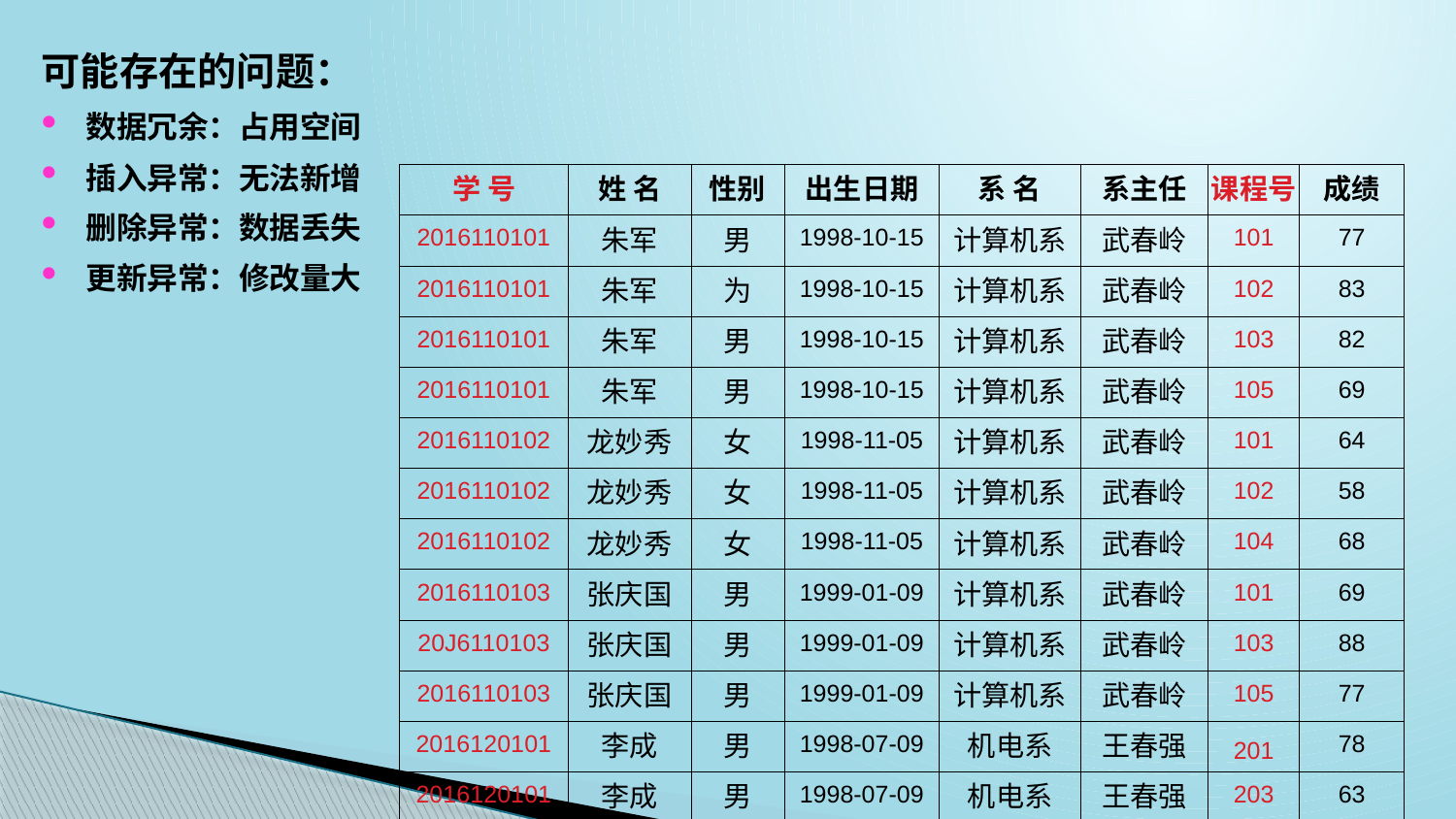

可能存在的问题：
数据冗余：占用空间
插入异常：无法新增
删除异常：数据丢失
更新异常：修改量大

| 学 号 | 姓 名 | 性别 | 出生日期 | 系 名 | 系主任 | 课程号 | 成绩 |
| --- | --- | --- | --- | --- | --- | --- | --- |
| 2016110101 | 朱军 | 男 | 1998-10-15 | 计算机系 | 武春岭 | 101 | 77 |
| 2016110101 | 朱军 | 为 | 1998-10-15 | 计算机系 | 武春岭 | 102 | 83 |
| 2016110101 | 朱军 | 男 | 1998-10-15 | 计算机系 | 武春岭 | 103 | 82 |
| 2016110101 | 朱军 | 男 | 1998-10-15 | 计算机系 | 武春岭 | 105 | 69 |
| 2016110102 | 龙妙秀 | 女 | 1998-11-05 | 计算机系 | 武春岭 | 101 | 64 |
| 2016110102 | 龙妙秀 | 女 | 1998-11-05 | 计算机系 | 武春岭 | 102 | 58 |
| 2016110102 | 龙妙秀 | 女 | 1998-11-05 | 计算机系 | 武春岭 | 104 | 68 |
| 2016110103 | 张庆国 | 男 | 1999-01-09 | 计算机系 | 武春岭 | 101 | 69 |
| 20J6110103 | 张庆国 | 男 | 1999-01-09 | 计算机系 | 武春岭 | 103 | 88 |
| 2016110103 | 张庆国 | 男 | 1999-01-09 | 计算机系 | 武春岭 | 105 | 77 |
| 2016120101 | 李成 | 男 | 1998-07-09 | 机电系 | 王春强 | 201 | 78 |
| 2016120101 | 李成 | 男 | 1998-07-09 | 机电系 | 王春强 | 203 | 63 |
4